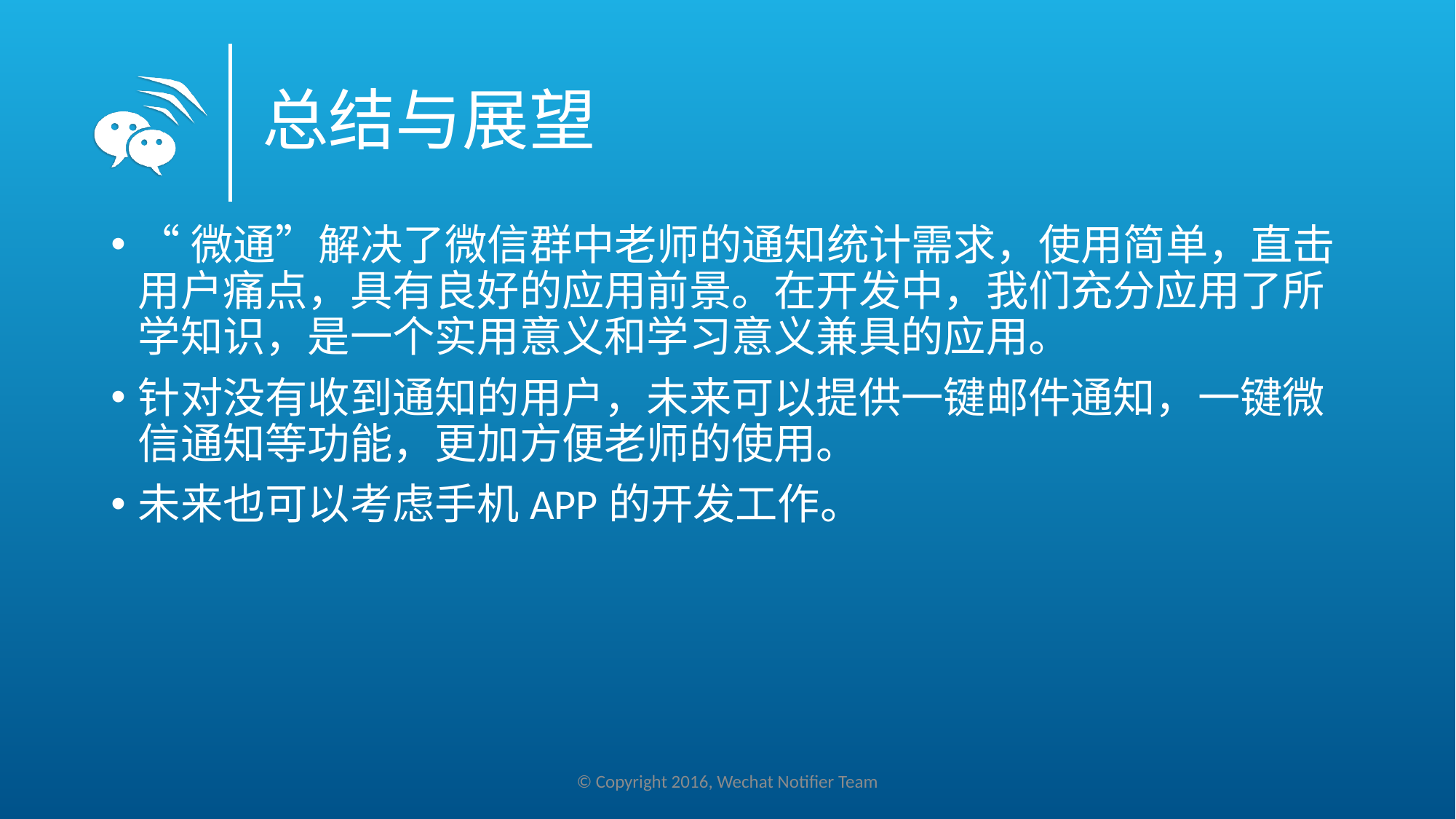

# 总结与展望
“微通”解决了微信群中老师的通知统计需求，使用简单，直击用户痛点，具有良好的应用前景。在开发中，我们充分应用了所学知识，是一个实用意义和学习意义兼具的应用。
针对没有收到通知的用户，未来可以提供一键邮件通知，一键微信通知等功能，更加方便老师的使用。
未来也可以考虑手机APP的开发工作。

© Copyright 2016, Wechat Notifier Team